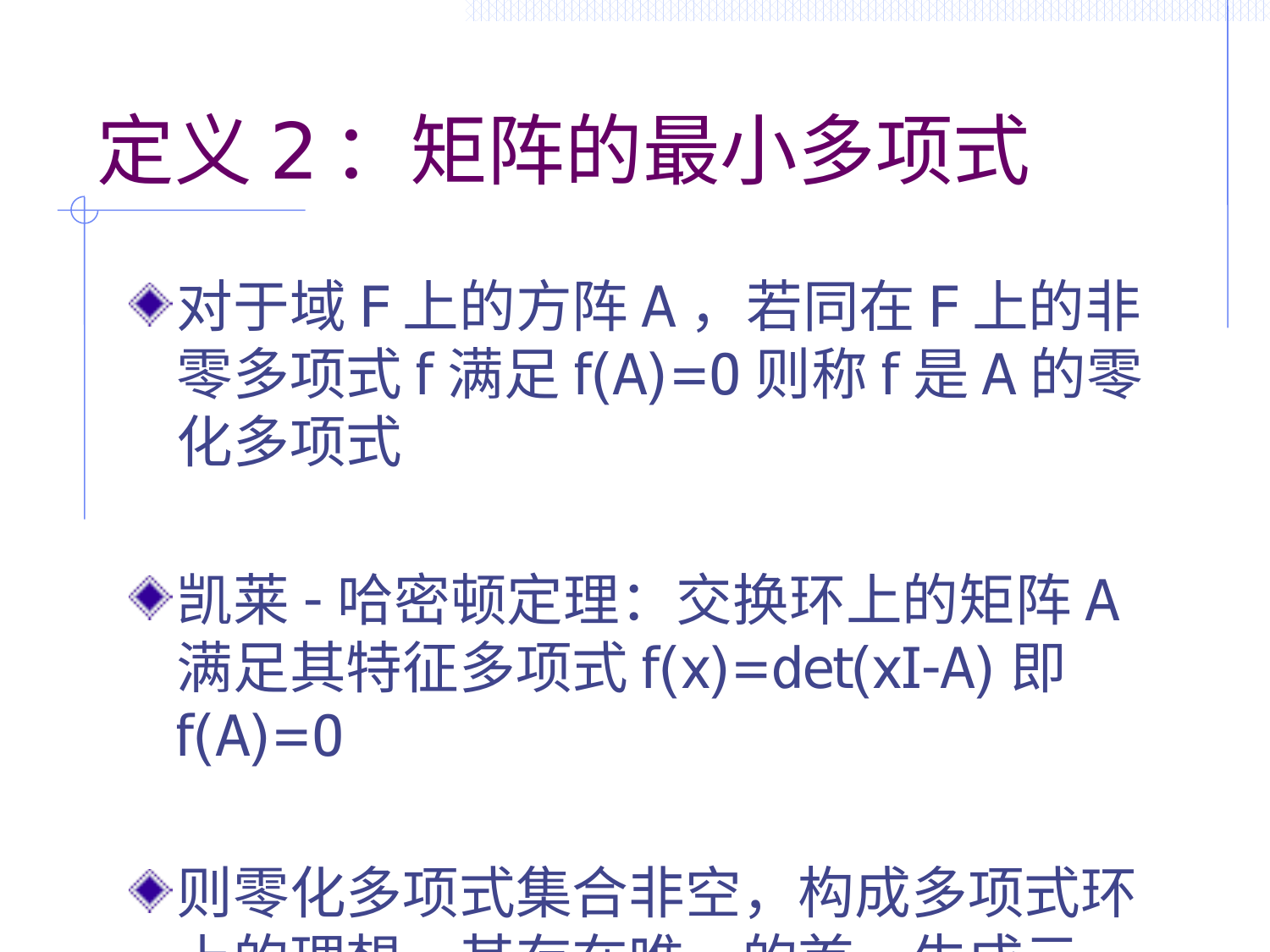

# 定义2：矩阵的最小多项式
对于域F上的方阵A，若同在F上的非零多项式f满足f(A)=0则称f是A的零化多项式

凯莱-哈密顿定理：交换环上的矩阵A满足其特征多项式f(x)=det(xI-A)即f(A)=0

则零化多项式集合非空，构成多项式环上的理想，其存在唯一的首一生成元，这个多项式被称为最小多项式